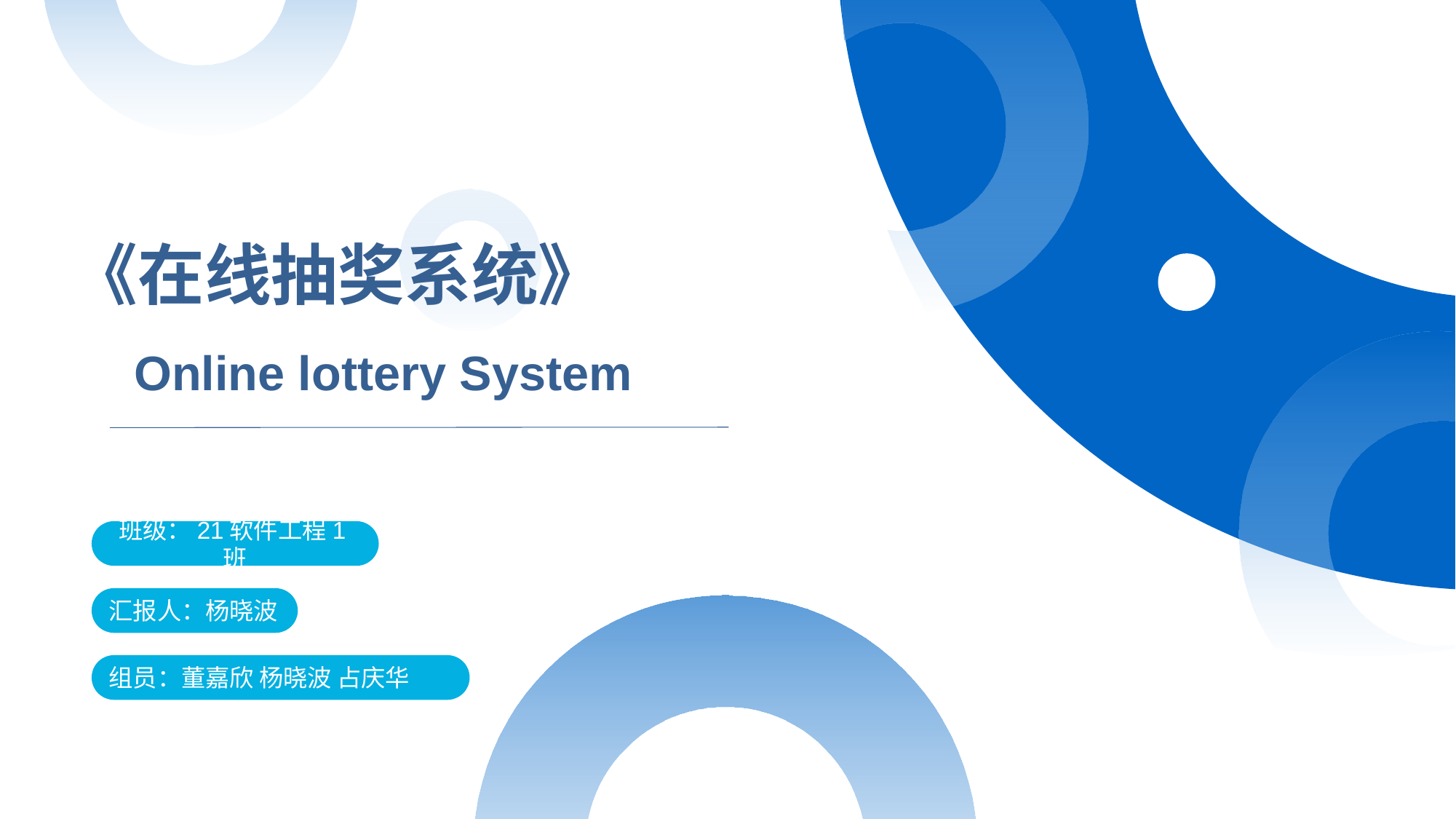

《在线抽奖系统》
Online lottery System
雨

班级：21软件工程1班
汇报人：杨晓波

组员：董嘉欣 杨晓波 占庆华

1